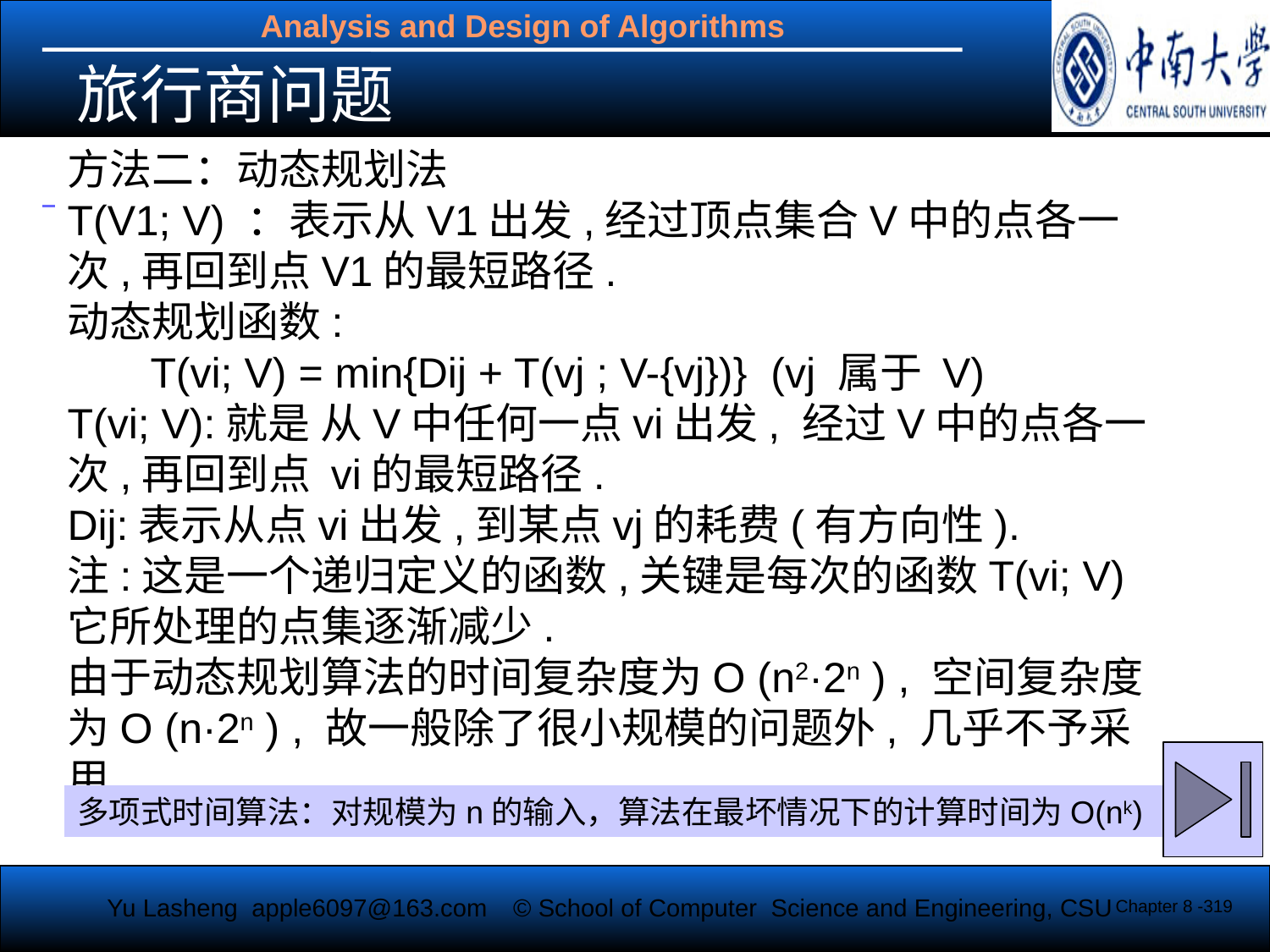

# 旅行商问题
方法二：动态规划法
T(V1; V) ：表示从V1出发,经过顶点集合V中的点各一次,再回到点V1的最短路径.
动态规划函数:
       T(vi; V) = min{Dij + T(vj ; V-{vj})}  (vj 属于 V)
T(vi; V):就是 从V中任何一点vi出发, 经过V中的点各一次,再回到点 vi的最短路径.
Dij:表示从点vi出发,到某点vj的耗费(有方向性).
注:这是一个递归定义的函数,关键是每次的函数T(vi; V)它所处理的点集逐渐减少.
由于动态规划算法的时间复杂度为O (n2·2n ) , 空间复杂度为O (n·2n ) , 故一般除了很小规模的问题外, 几乎不予采用

多项式时间算法：对规模为n的输入，算法在最坏情况下的计算时间为O(nk)
Chapter 8 -319